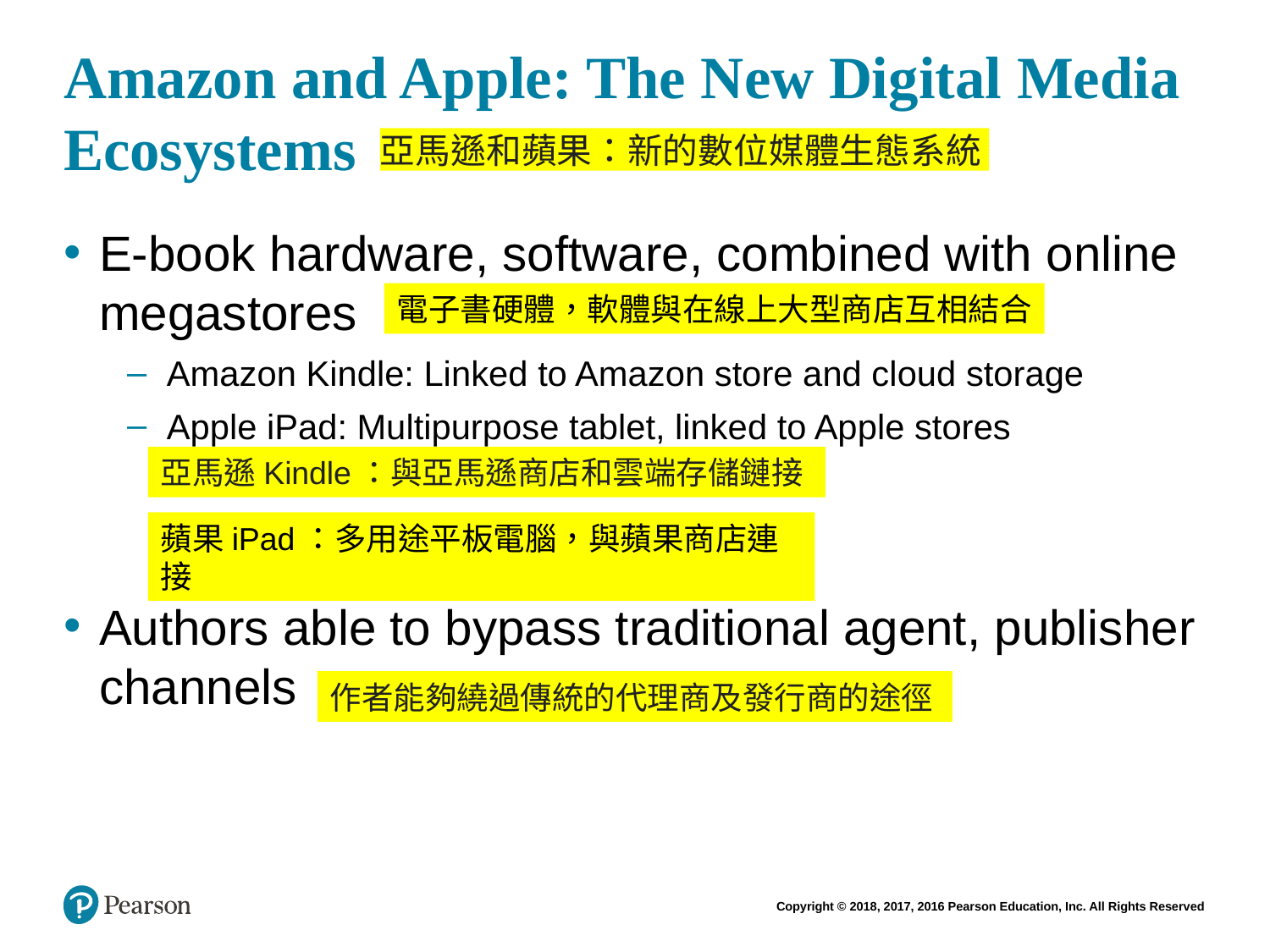

# Amazon and Apple: The New Digital Media Ecosystems
亞馬遜和蘋果：新的數位媒體生態系統
E-book hardware, software, combined with online megastores
Amazon Kindle: Linked to Amazon store and cloud storage
Apple iPad: Multipurpose tablet, linked to Apple stores

Authors able to bypass traditional agent, publisher channels
電子書硬體，軟體與在線上大型商店互相結合
亞馬遜Kindle：與亞馬遜商店和雲端存儲鏈接
蘋果iPad：多用途平板電腦，與蘋果商店連接
作者能夠繞過傳統的代理商及發行商的途徑